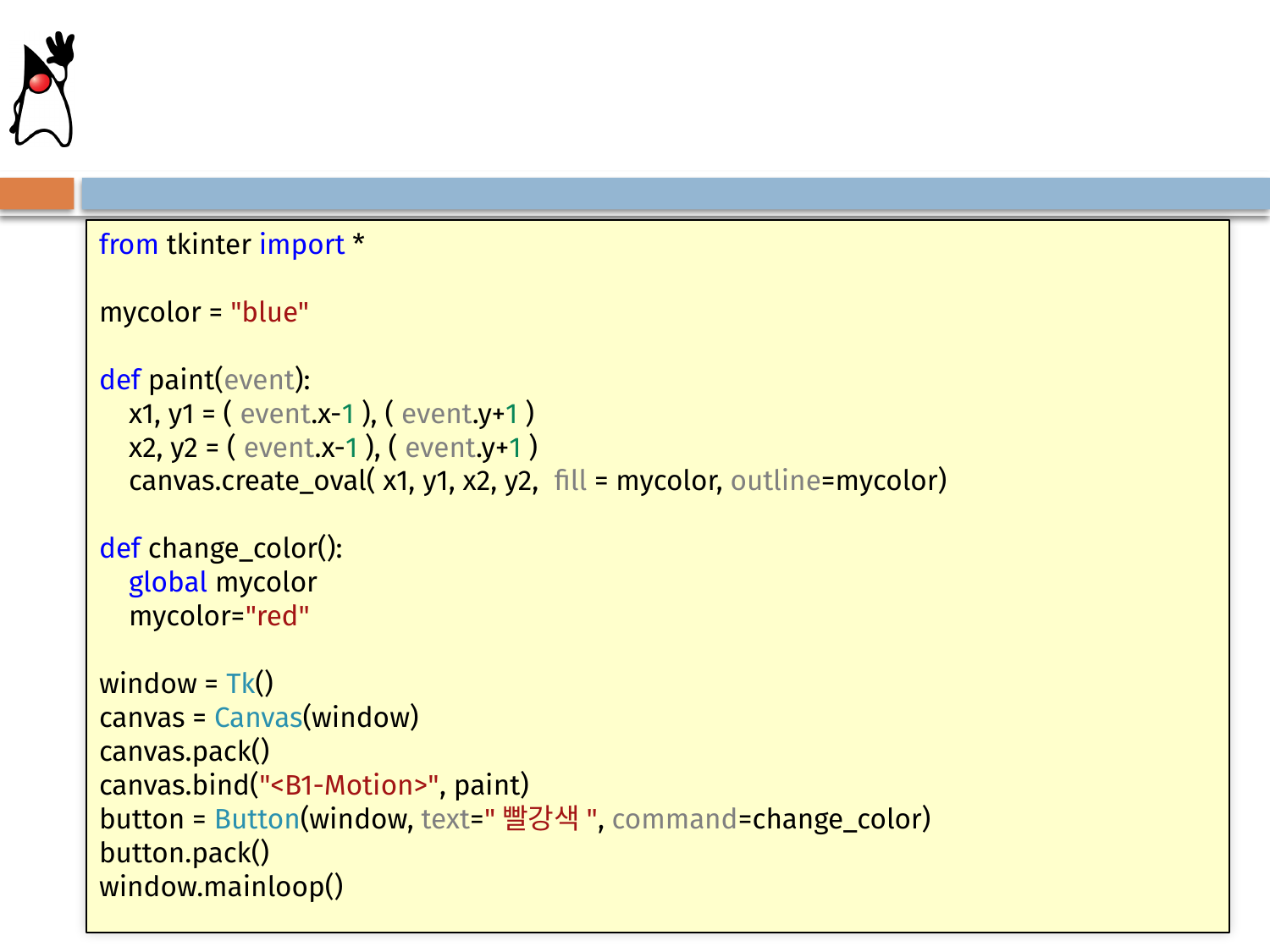

#
from tkinter import *
mycolor = "blue"
def paint(event):
    x1, y1 = ( event.x-1 ), ( event.y+1 )
    x2, y2 = ( event.x-1 ), ( event.y+1 )
    canvas.create_oval( x1, y1, x2, y2,  fill = mycolor, outline=mycolor)
def change_color():
    global mycolor
    mycolor="red"
window = Tk()
canvas = Canvas(window)
canvas.pack()
canvas.bind("<B1-Motion>", paint)
button = Button(window, text="빨강색", command=change_color)
button.pack()
window.mainloop()